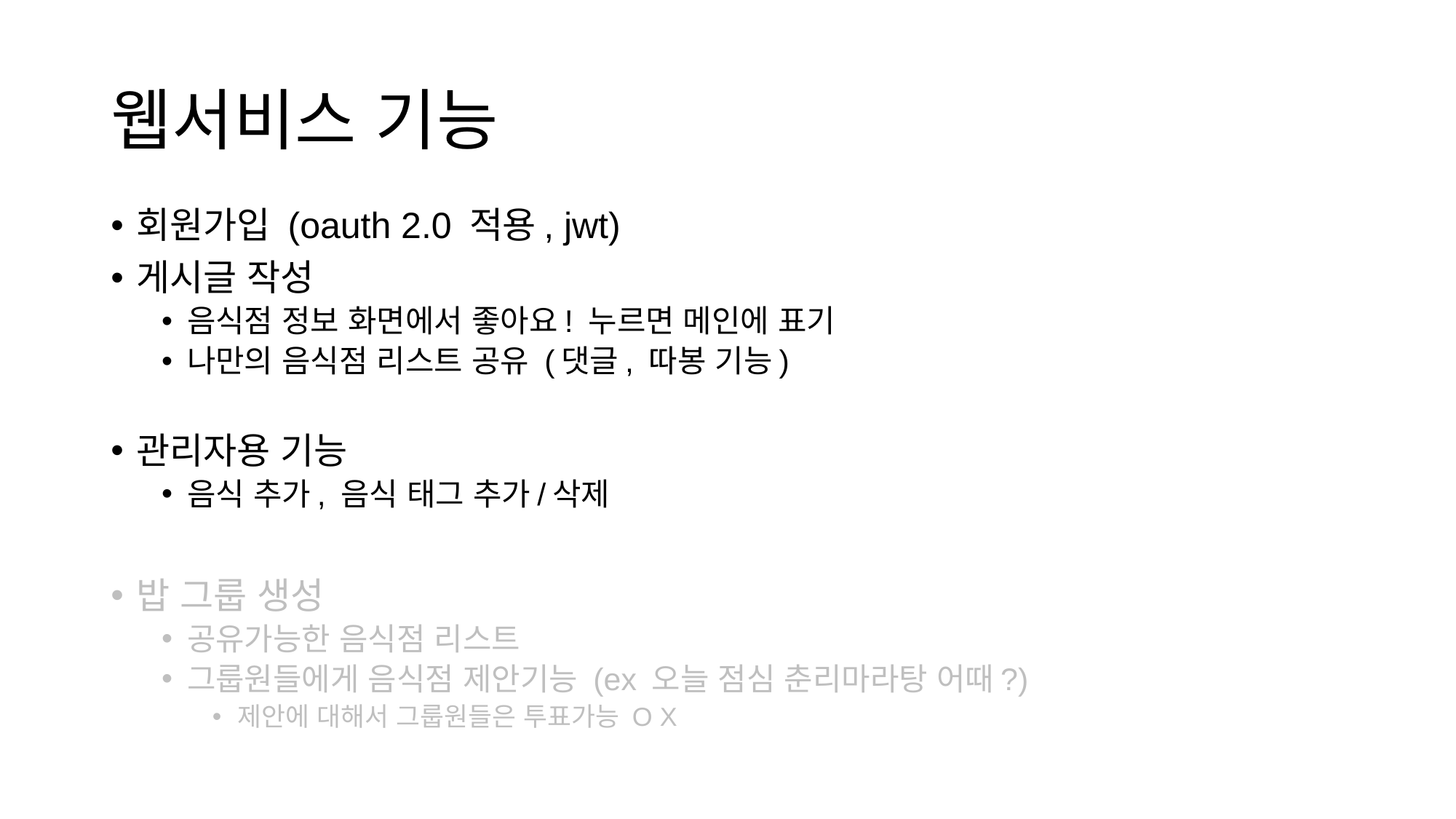

# 웹서비스 기능
회원가입 (oauth 2.0 적용, jwt)
게시글 작성
음식점 정보 화면에서 좋아요! 누르면 메인에 표기
나만의 음식점 리스트 공유 (댓글, 따봉 기능)

관리자용 기능
음식 추가, 음식 태그 추가/삭제

밥 그룹 생성
공유가능한 음식점 리스트
그룹원들에게 음식점 제안기능 (ex 오늘 점심 춘리마라탕 어때?)
제안에 대해서 그룹원들은 투표가능 O X